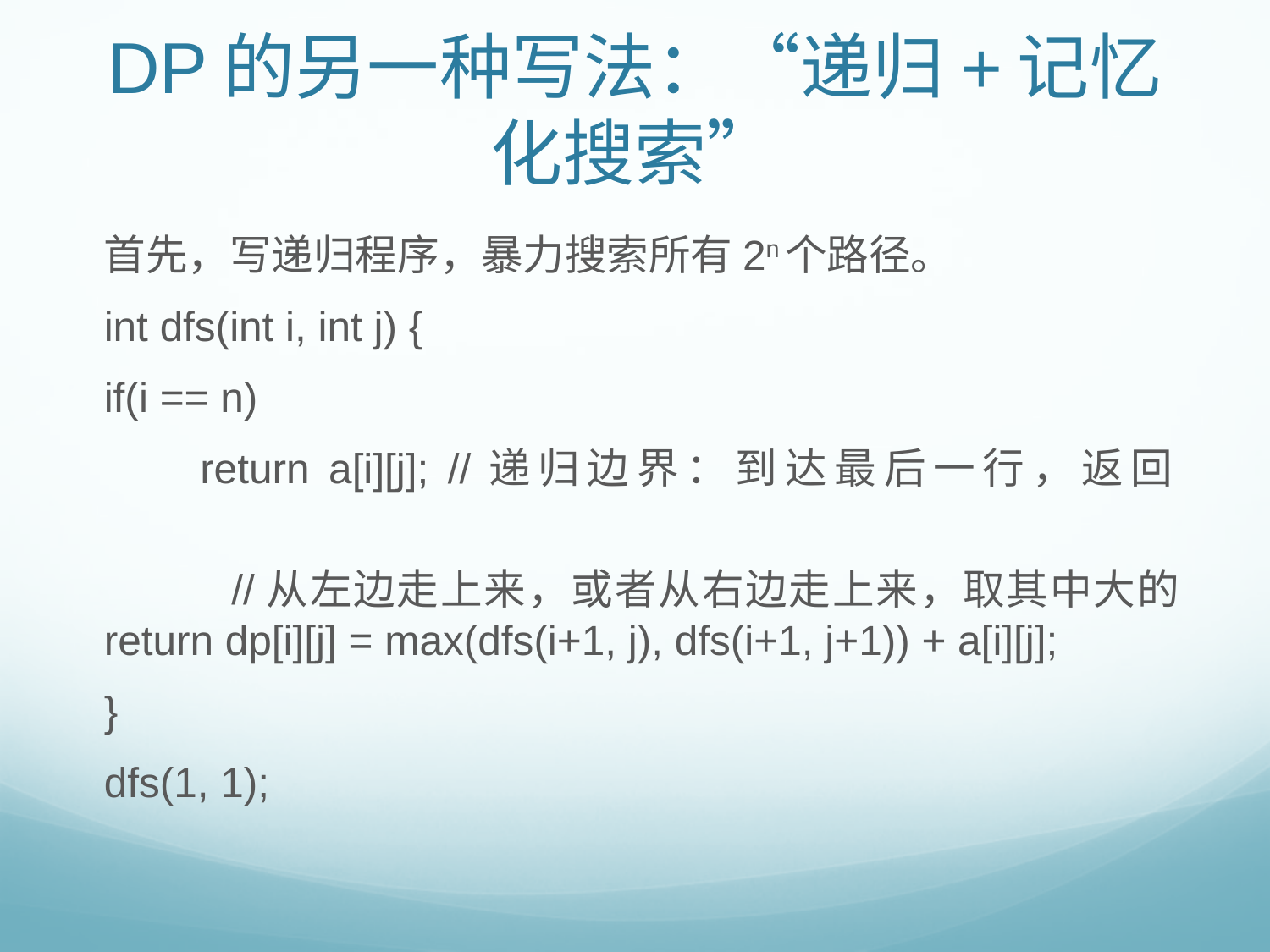

# DP的另一种写法：“递归+记忆化搜索”
首先，写递归程序，暴力搜索所有2n个路径。
int dfs(int i, int j) {
	if(i == n)
	     return a[i][j]; //递归边界：到达最后一行，返回
 	//从左边走上来，或者从右边走上来，取其中大的
	return dp[i][j] = max(dfs(i+1, j), dfs(i+1, j+1)) + a[i][j];
}
dfs(1, 1);